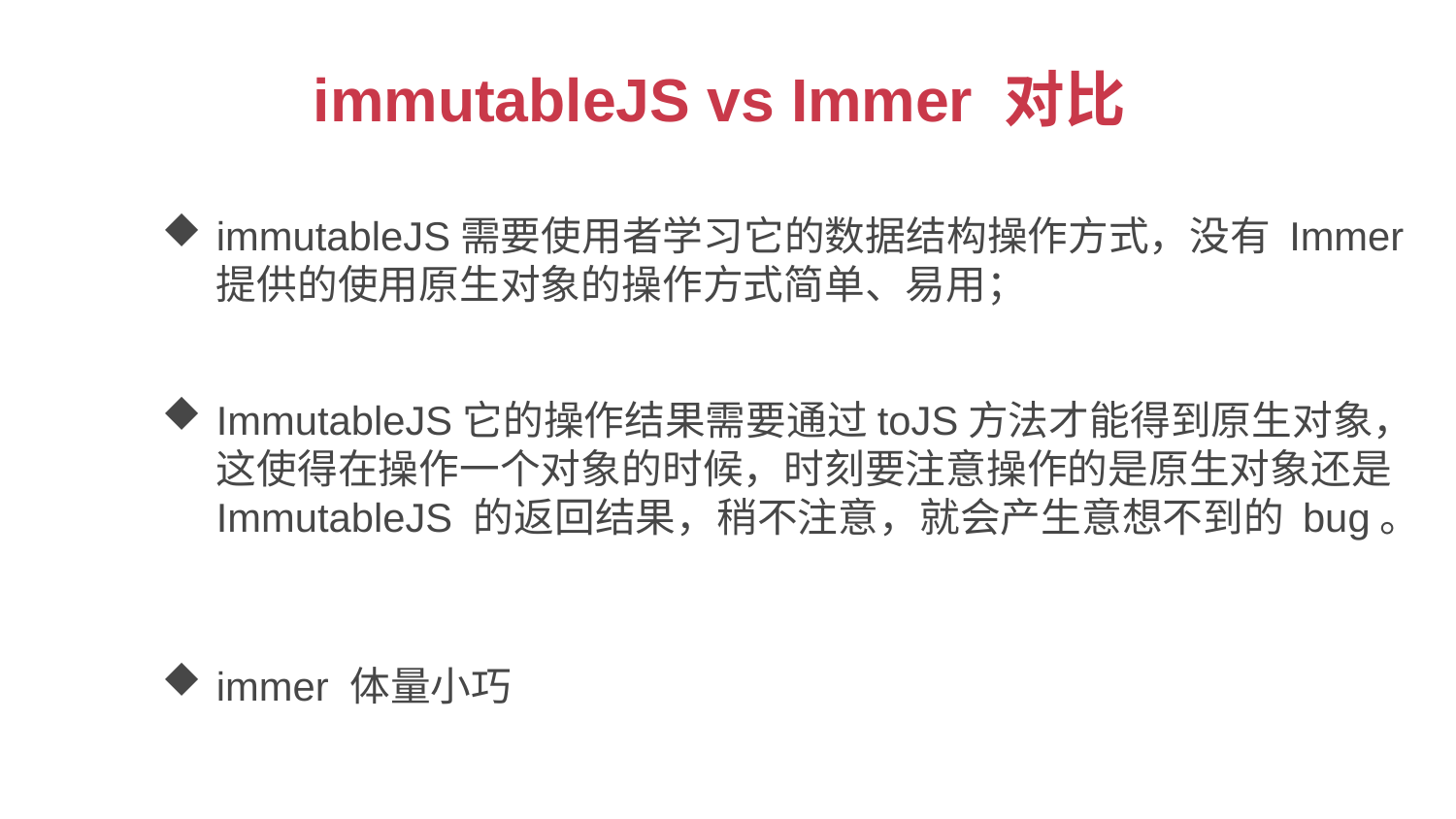

immutableJS vs Immer 对比
immutableJS需要使用者学习它的数据结构操作方式，没有 Immer 提供的使用原生对象的操作方式简单、易用；
ImmutableJS它的操作结果需要通过toJS方法才能得到原生对象，这使得在操作一个对象的时候，时刻要注意操作的是原生对象还是 ImmutableJS 的返回结果，稍不注意，就会产生意想不到的 bug。
immer 体量小巧